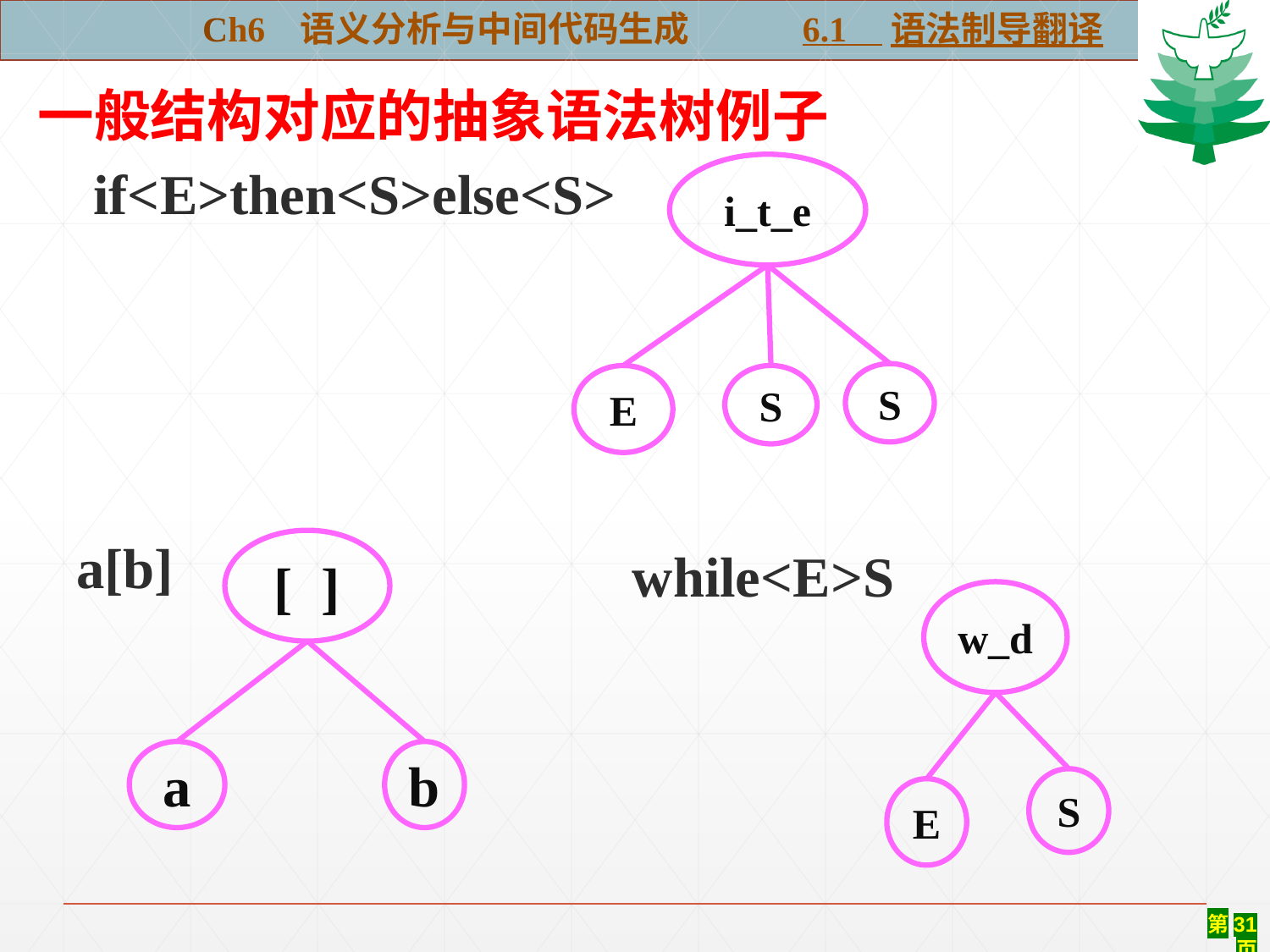

Ch6   语义分析与中间代码生成             6.1    语法制导翻译
一般结构对应的抽象语法树例子
i_t_e
if<E>then<S>else<S>
S
S
E
[  ]
a[b]
a
b
while<E>S
w_d
S
E